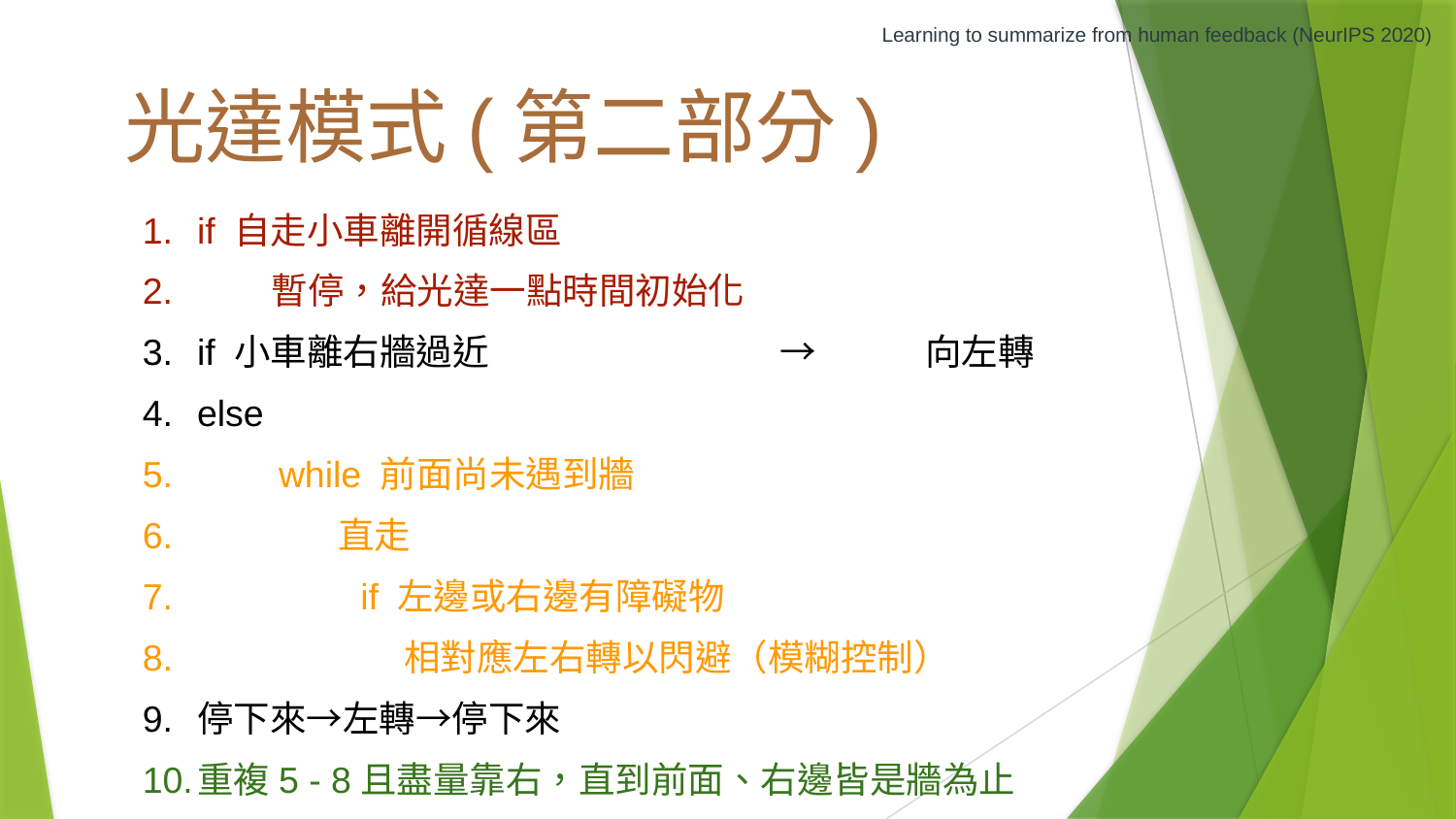

Learning to summarize from human feedback (NeurIPS 2020)
光達模式(第二部分)
if 自走小車離開循線區
        暫停，給光達一點時間初始化
if 小車離右牆過近		→	向左轉
else
        while 前面尚未遇到牆
                直走
                if 左邊或右邊有障礙物
                        相對應左右轉以閃避（模糊控制）
停下來→左轉→停下來
重複5 - 8且盡量靠右，直到前面、右邊皆是牆為止